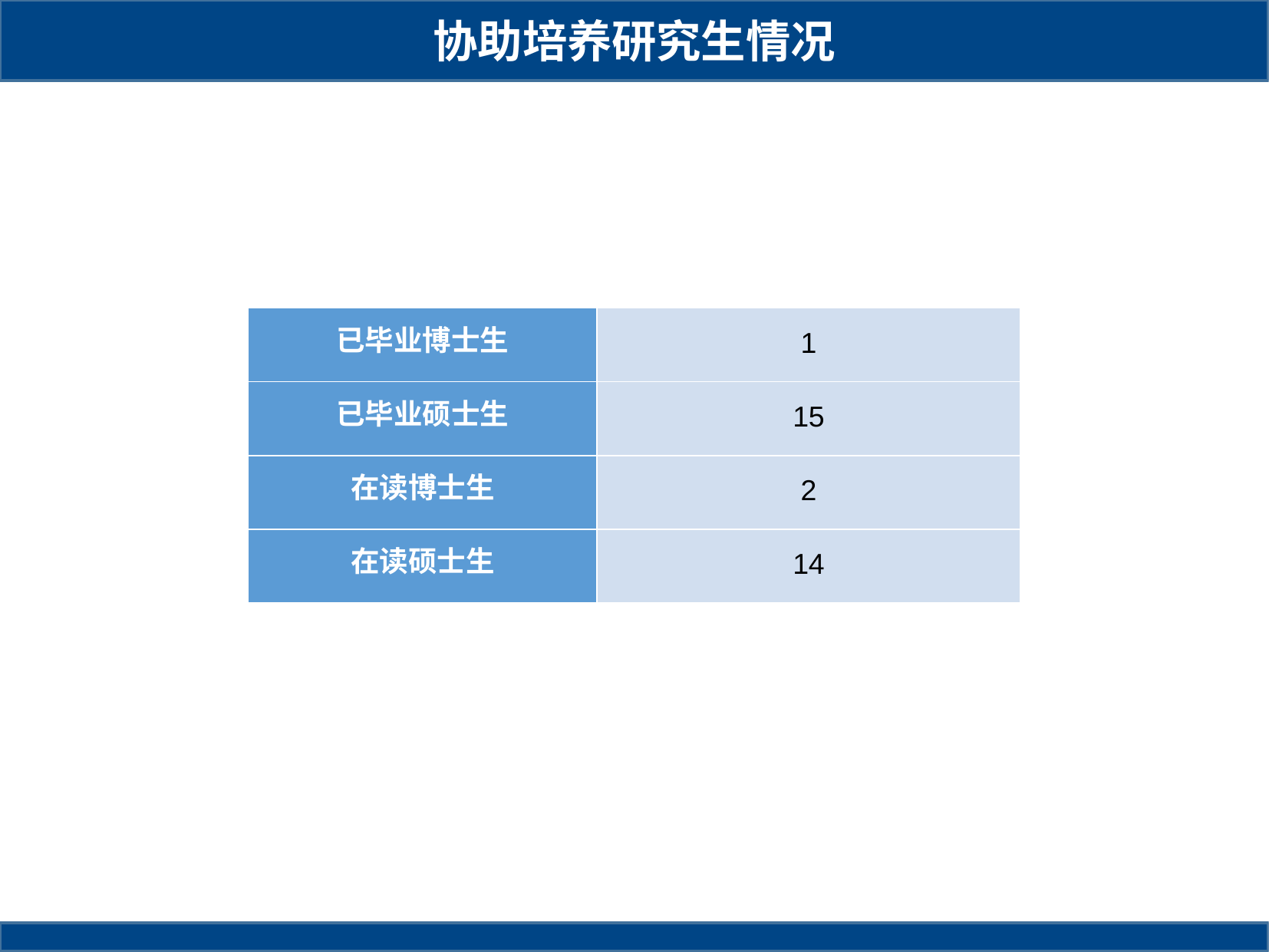

# 协助培养研究生情况
| 已毕业博士生 | 1 |
| --- | --- |
| 已毕业硕士生 | 15 |
| 在读博士生 | 2 |
| 在读硕士生 | 14 |